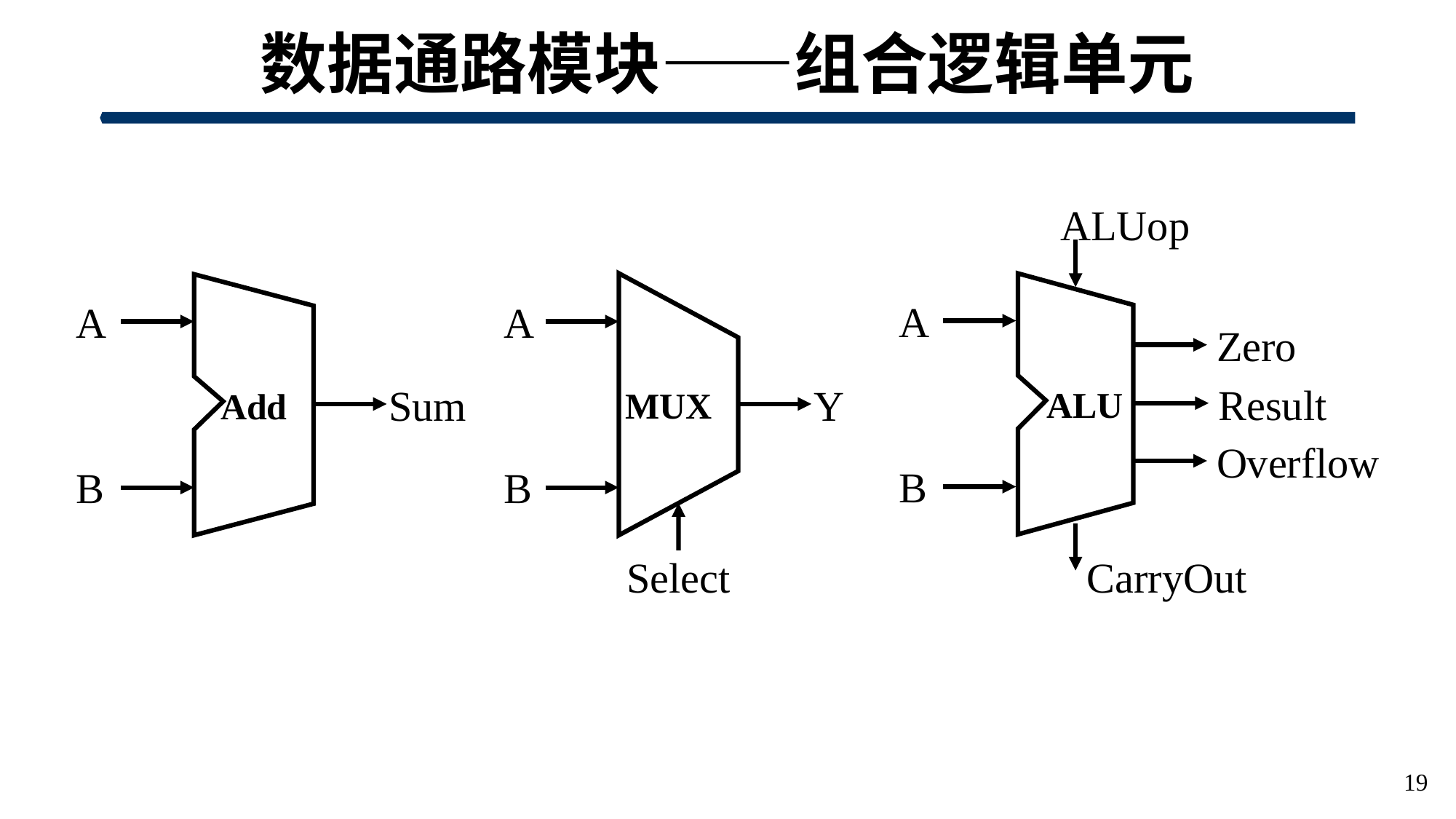

# 数据通路模块——组合逻辑单元
ALUop
A
  ALU
Result
B
Zero
Overflow
CarryOut
A
MUX
Y
B
Select
A
Add
Sum
B
19